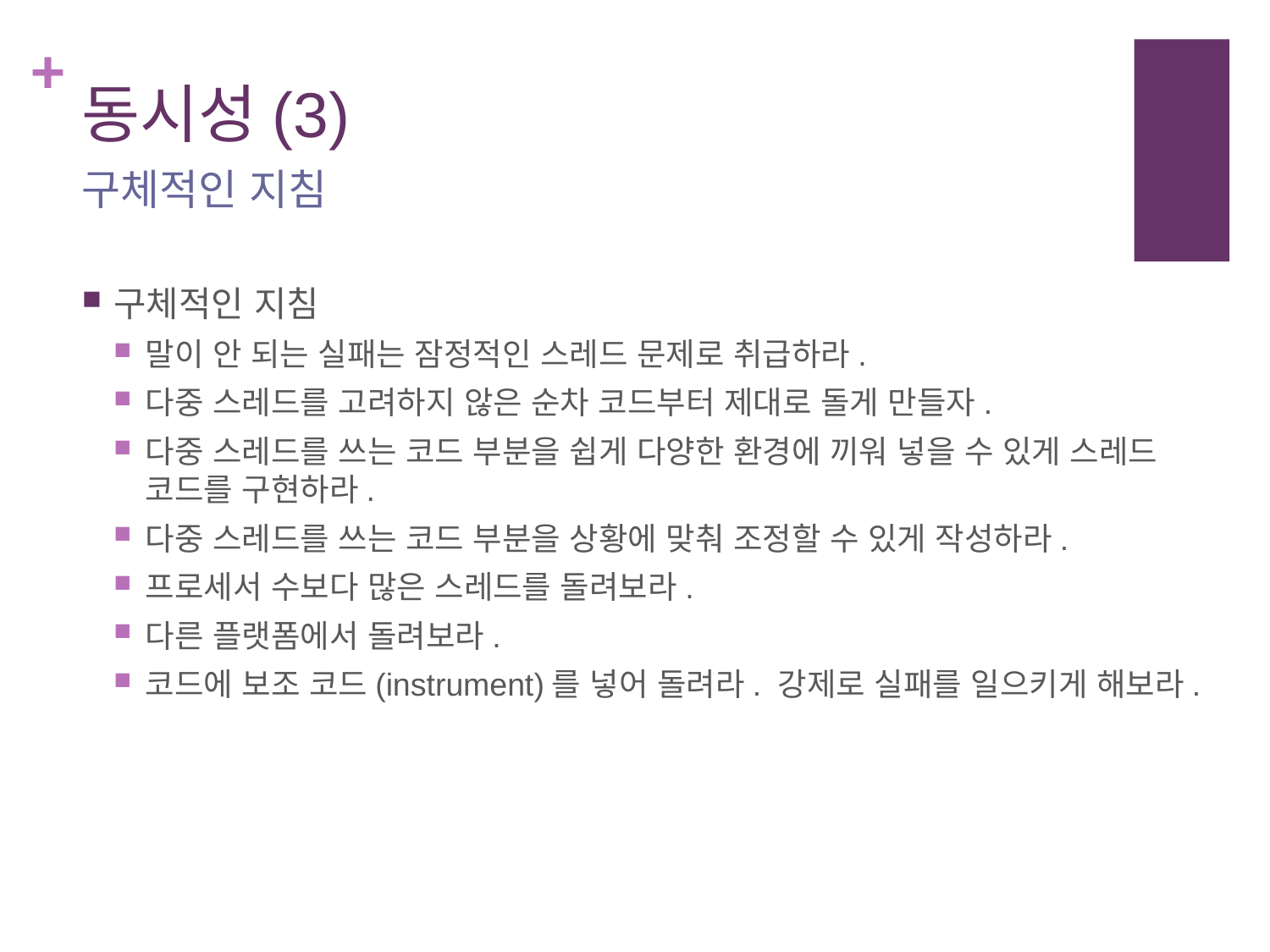

# 동시성(3)
구체적인 지침
구체적인 지침
말이 안 되는 실패는 잠정적인 스레드 문제로 취급하라.
다중 스레드를 고려하지 않은 순차 코드부터 제대로 돌게 만들자.
다중 스레드를 쓰는 코드 부분을 쉽게 다양한 환경에 끼워 넣을 수 있게 스레드 코드를 구현하라.
다중 스레드를 쓰는 코드 부분을 상황에 맞춰 조정할 수 있게 작성하라.
프로세서 수보다 많은 스레드를 돌려보라.
다른 플랫폼에서 돌려보라.
코드에 보조 코드(instrument)를 넣어 돌려라. 강제로 실패를 일으키게 해보라.